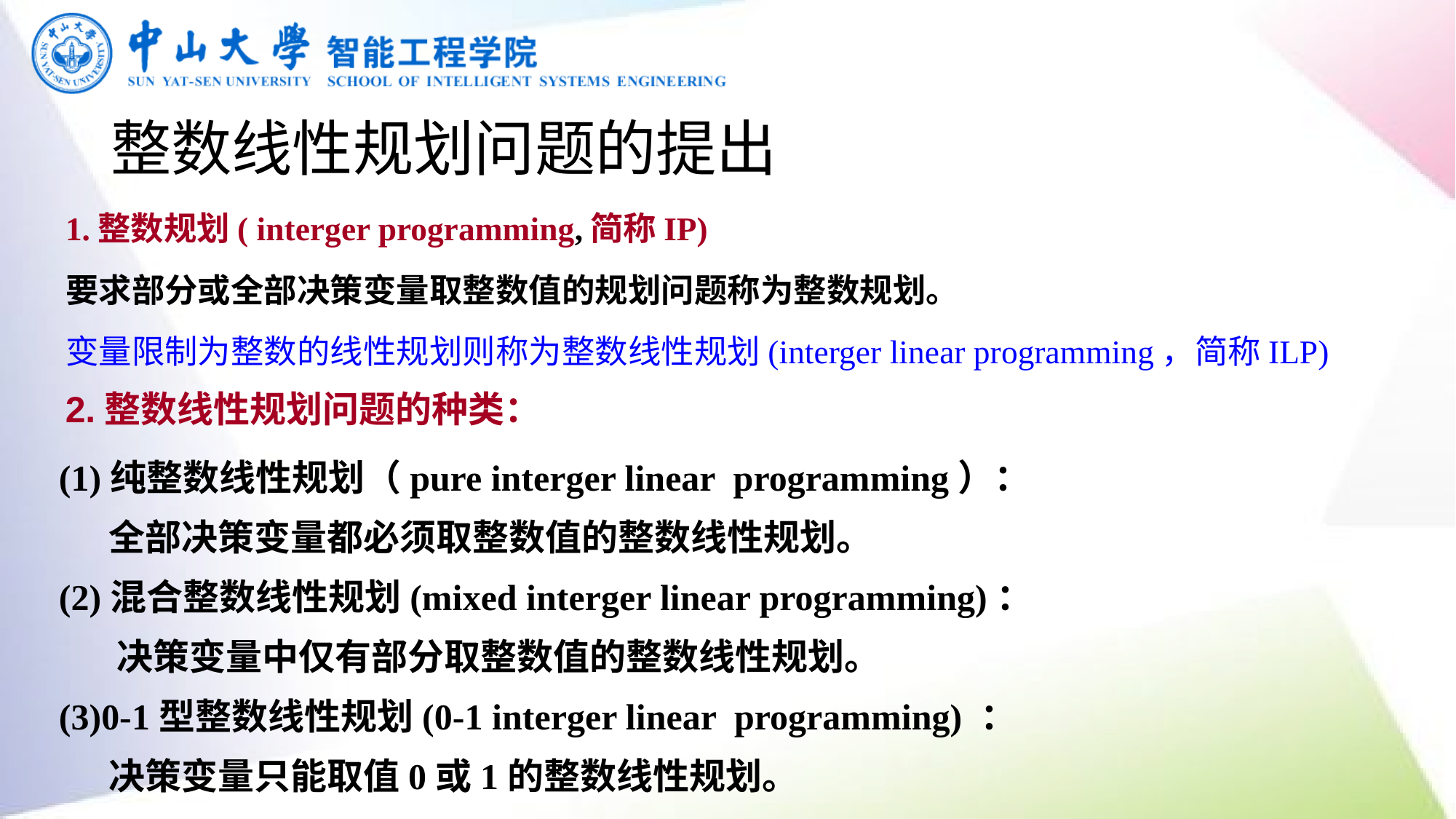

# 整数线性规划问题的提出
1.整数规划( interger programming,简称IP)
要求部分或全部决策变量取整数值的规划问题称为整数规划。
变量限制为整数的线性规划则称为整数线性规划(interger linear programming，简称ILP)
2.整数线性规划问题的种类：
(1)纯整数线性规划（pure interger linear  programming）：
     全部决策变量都必须取整数值的整数线性规划。
(2)混合整数线性规划(mixed interger linear programming)：
      决策变量中仅有部分取整数值的整数线性规划。
(3)0-1型整数线性规划(0-1 interger linear  programming) ：
     决策变量只能取值0或1的整数线性规划。